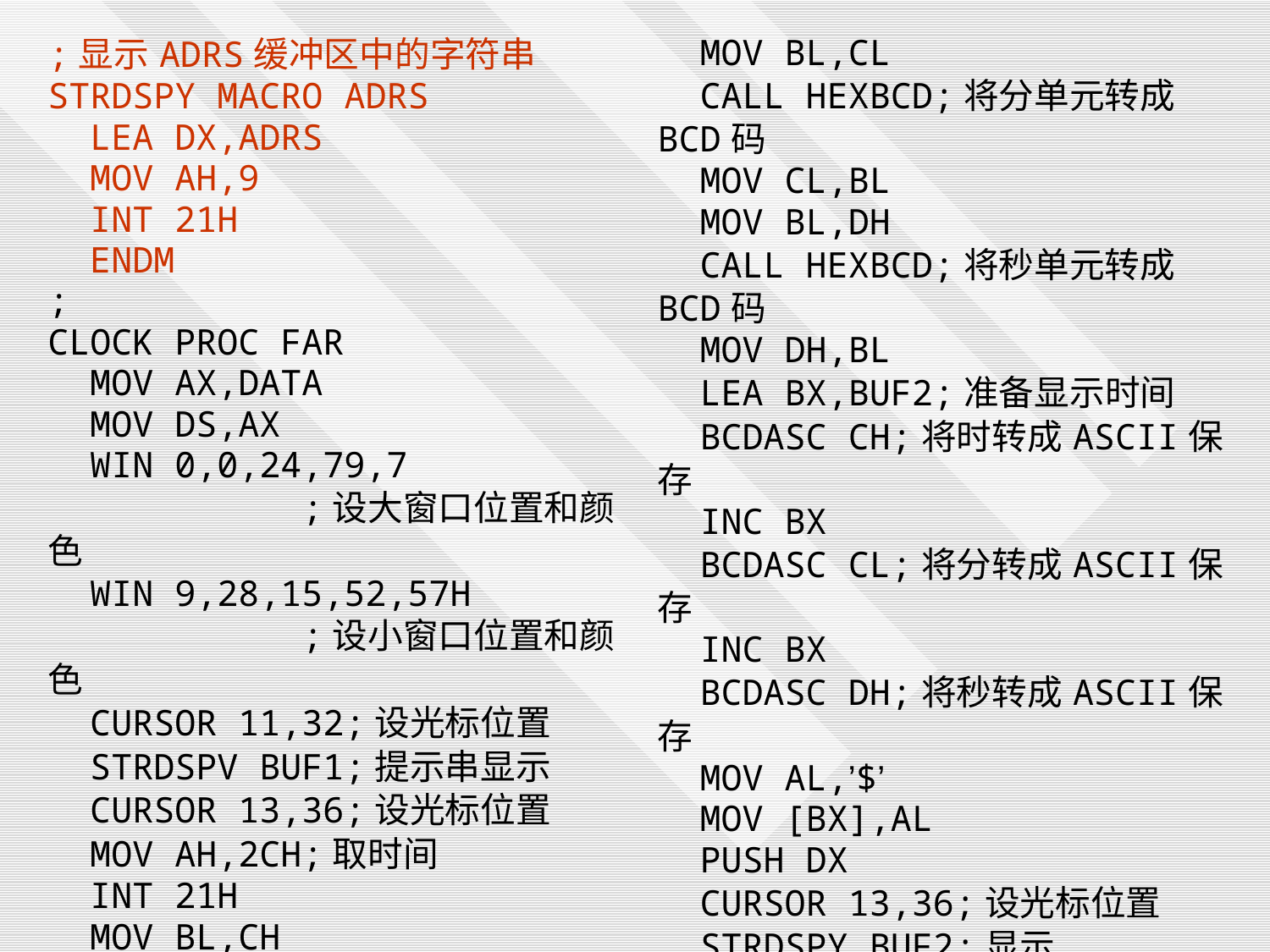

| ;显示ADRS缓冲区中的字符串 STRDSPY MACRO ADRS LEA DX,ADRS MOV AH,9 INT 21H ENDM ; CLOCK PROC FAR MOV AX,DATA MOV DS,AX WIN 0,0,24,79,7 ;设大窗口位置和颜色 WIN 9,28,15,52,57H ;设小窗口位置和颜色 CURSOR 11,32;设光标位置 STRDSPV BUF1;提示串显示 CURSOR 13,36;设光标位置 MOV AH,2CH;取时间 INT 21H MOV BL,CH CALL HEXBCD;将时单元转成BCD码 MOV CH,BL | MOV BL,CL CALL HEXBCD;将分单元转成BCD码 MOV CL,BL MOV BL,DH CALL HEXBCD;将秒单元转成BCD码 MOV DH,BL LEA BX,BUF2;准备显示时间 BCDASC CH;将时转成ASCII保存 INC BX BCDASC CL;将分转成ASCII保存 INC BX BCDASC DH;将秒转成ASCII保存 MOV AL,’$’ MOV [BX],AL PUSH DX CURSOR 13,36;设光标位置 STRDSPY BUF2;显示 POP DX TIMER: CALL DELY;延时1秒 MOV AL,DH;秒单元增1 ADD AL,1 DAA MOV DH,AL CMP DH,60 |
| --- | --- |